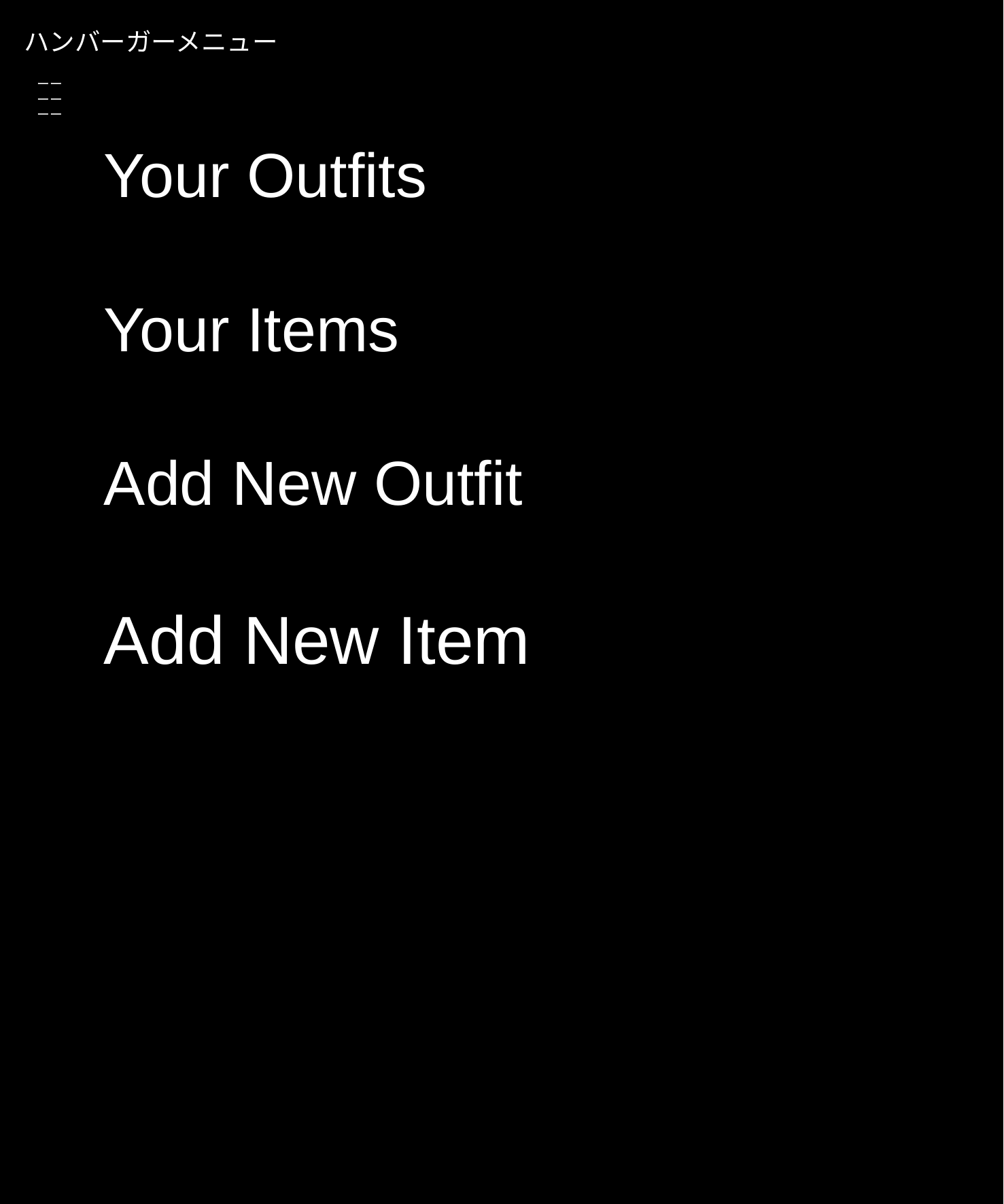

ハンバーガーメニュー
ーー
ーー
ーー
Your Outfits
Your Items
Add New Outfit
Add New Item